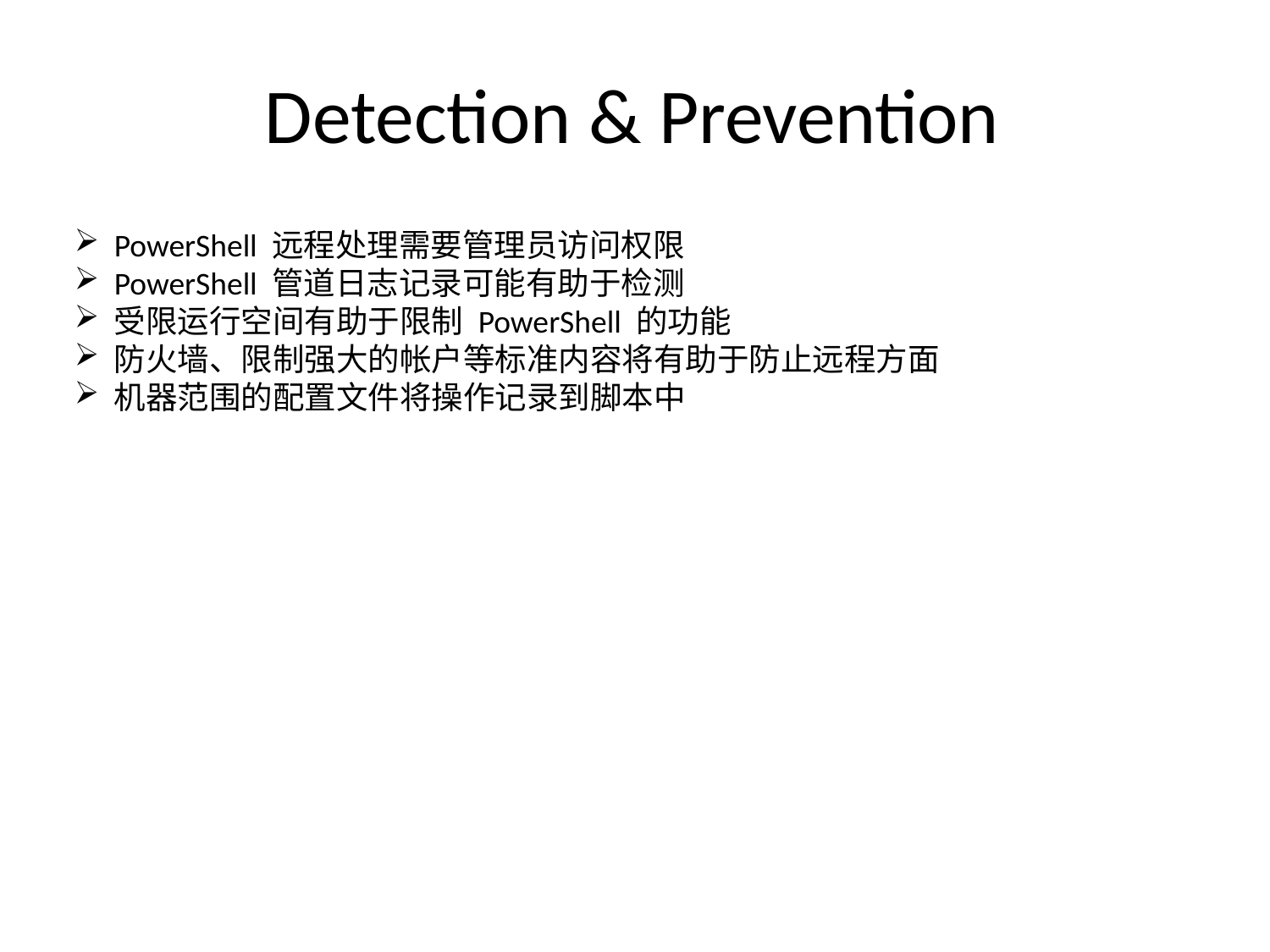

# Detection & Prevention
PowerShell 远程处理需要管理员访问权限
PowerShell 管道日志记录可能有助于检测
受限运行空间有助于限制 PowerShell 的功能
防火墙、限制强大的帐户等标准内容将有助于防止远程方面
机器范围的配置文件将操作记录到脚本中